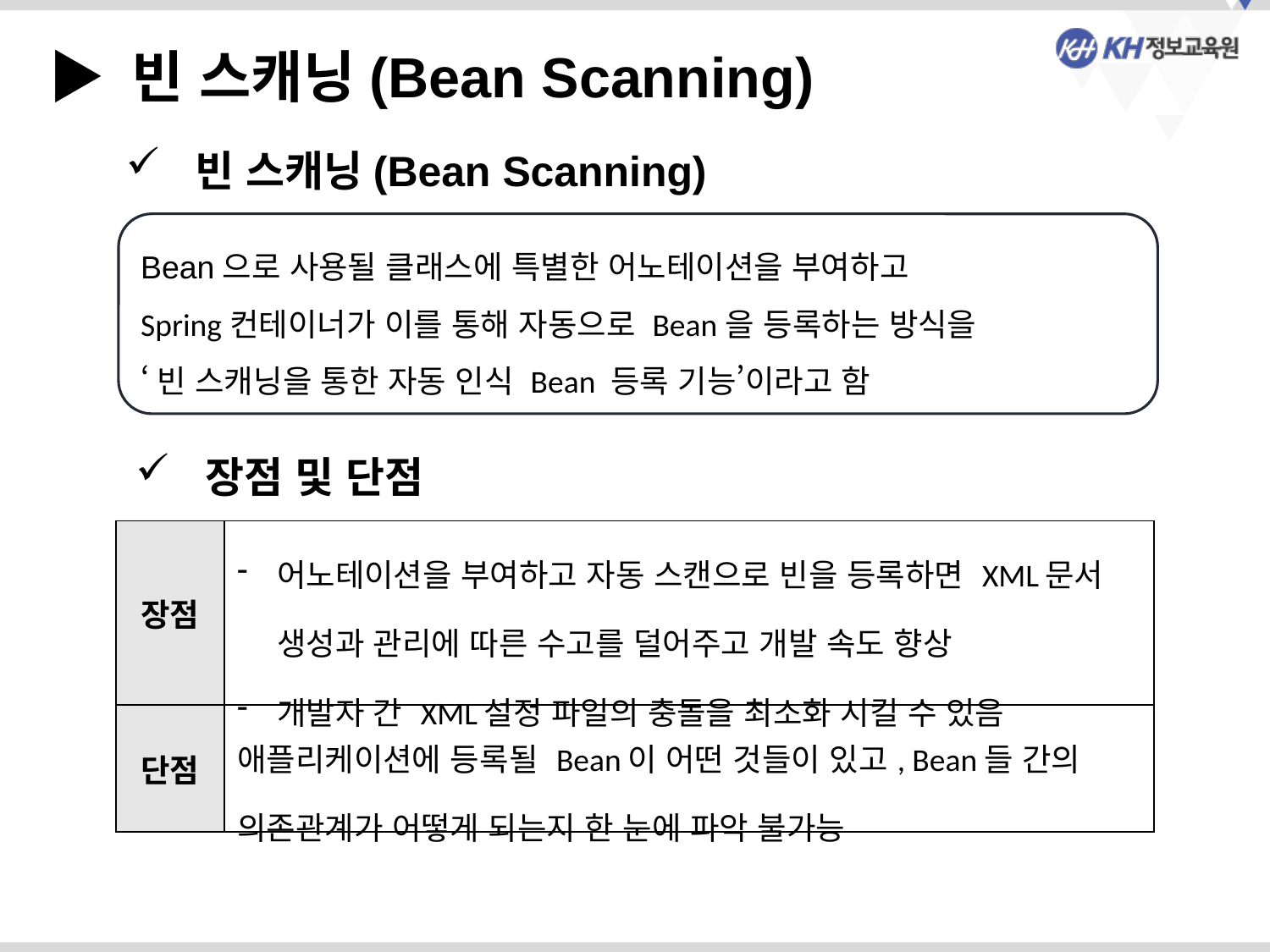

▶ 빈 스캐닝(Bean Scanning)
 빈 스캐닝(Bean Scanning)
Bean으로 사용될 클래스에 특별한 어노테이션을 부여하고
Spring컨테이너가 이를 통해 자동으로 Bean을 등록하는 방식을
‘빈 스캐닝을 통한 자동 인식 Bean 등록 기능’이라고 함
 장점 및 단점
| 장점 | 어노테이션을 부여하고 자동 스캔으로 빈을 등록하면 XML문서 생성과 관리에 따른 수고를 덜어주고 개발 속도 향상 개발자 간 XML설정 파일의 충돌을 최소화 시킬 수 있음 |
| --- | --- |
| 단점 | 애플리케이션에 등록될 Bean이 어떤 것들이 있고, Bean들 간의 의존관계가 어떻게 되는지 한 눈에 파악 불가능 |